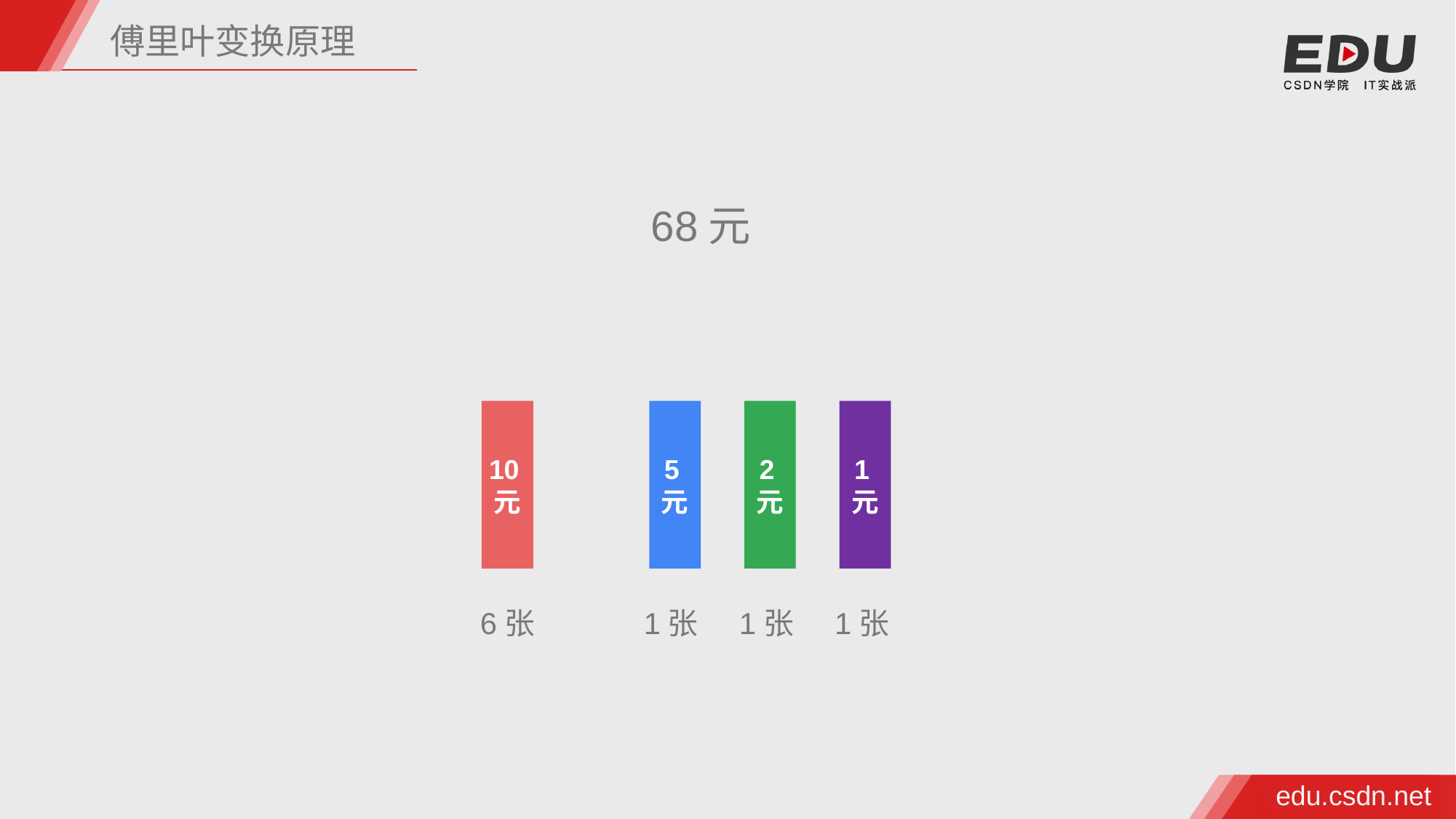

傅里叶变换原理
68元
10元
5元
2元
1元
6张
1张
1张
1张